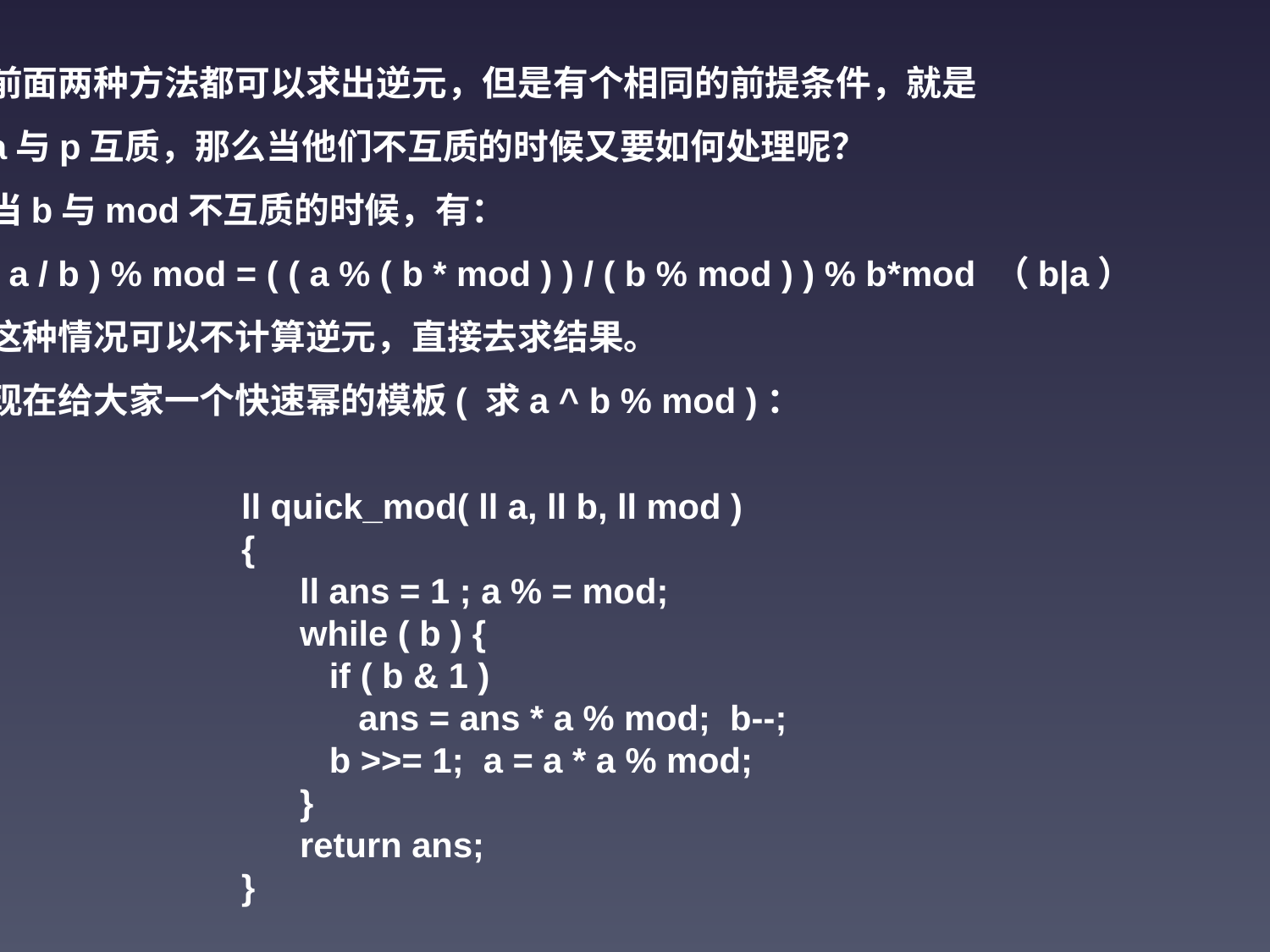

前面两种方法都可以求出逆元，但是有个相同的前提条件，就是
a与p互质，那么当他们不互质的时候又要如何处理呢？
当b与mod不互质的时候，有：
( a / b ) % mod = ( ( a % ( b * mod ) ) / ( b % mod ) ) % b*mod （b|a）
这种情况可以不计算逆元，直接去求结果。
现在给大家一个快速幂的模板( 求a ^ b % mod )：

		ll quick_mod( ll a, ll b, ll mod )
		{
    		      ll ans = 1 ; a % = mod;
   		      while ( b ) {
    		         if ( b & 1 )
            		            ans = ans * a % mod;  b--;
      		         b >>= 1;  a = a * a % mod;
    		      }
    		      return ans;
		}